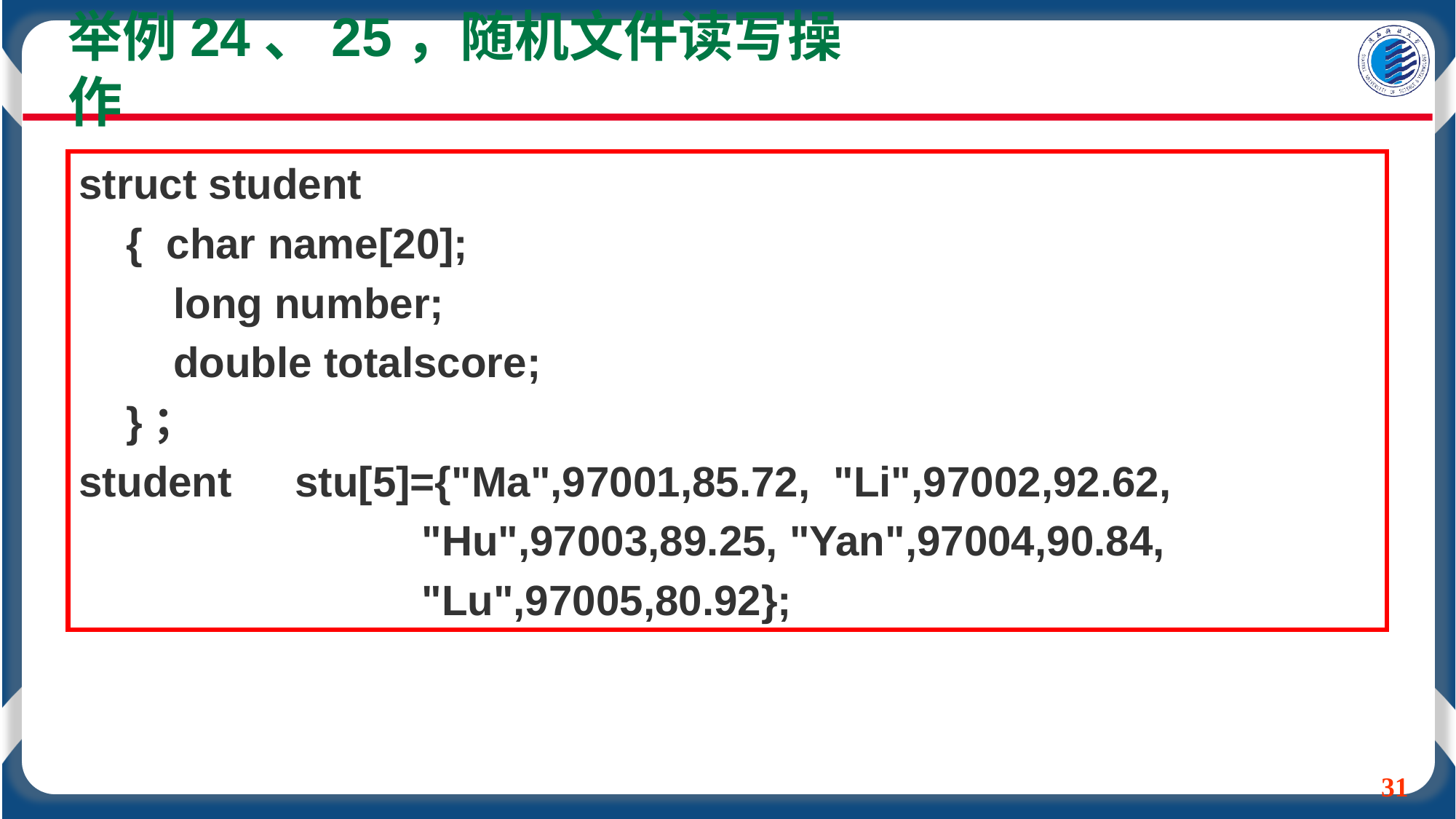

举例24、25，随机文件读写操作
struct student
    {  char name[20];
        long number;
        double totalscore;
    }；
student　stu[5]={"Ma",97001,85.72,  "Li",97002,92.62,
                             "Hu",97003,89.25, "Yan",97004,90.84,
                             "Lu",97005,80.92};
31